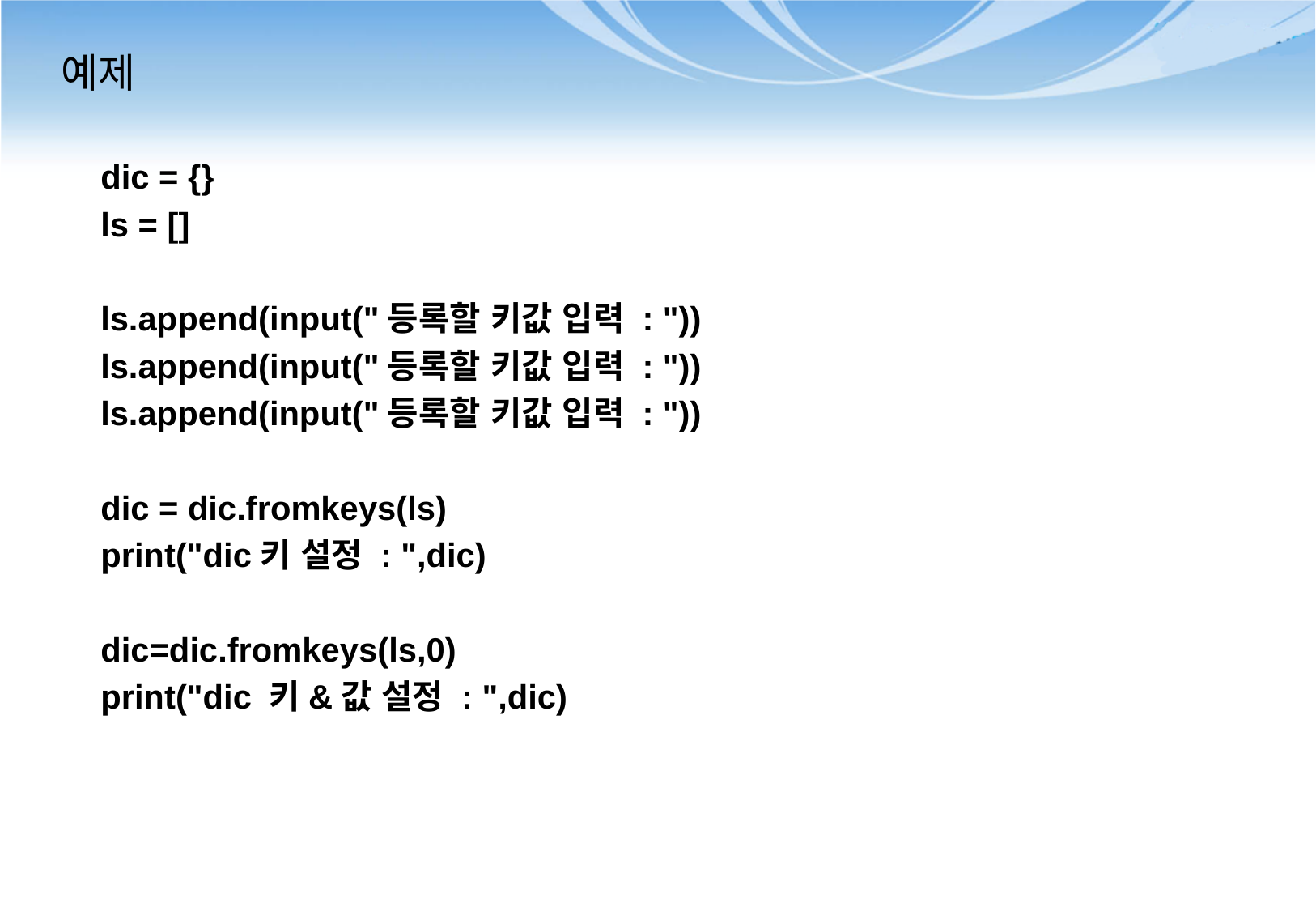

# 예제
dic = {}
ls = []

ls.append(input("등록할 키값 입력 : "))
ls.append(input("등록할 키값 입력 : "))
ls.append(input("등록할 키값 입력 : "))

dic = dic.fromkeys(ls)
print("dic키 설정 : ",dic)

dic=dic.fromkeys(ls,0)
print("dic 키&값 설정 : ",dic)